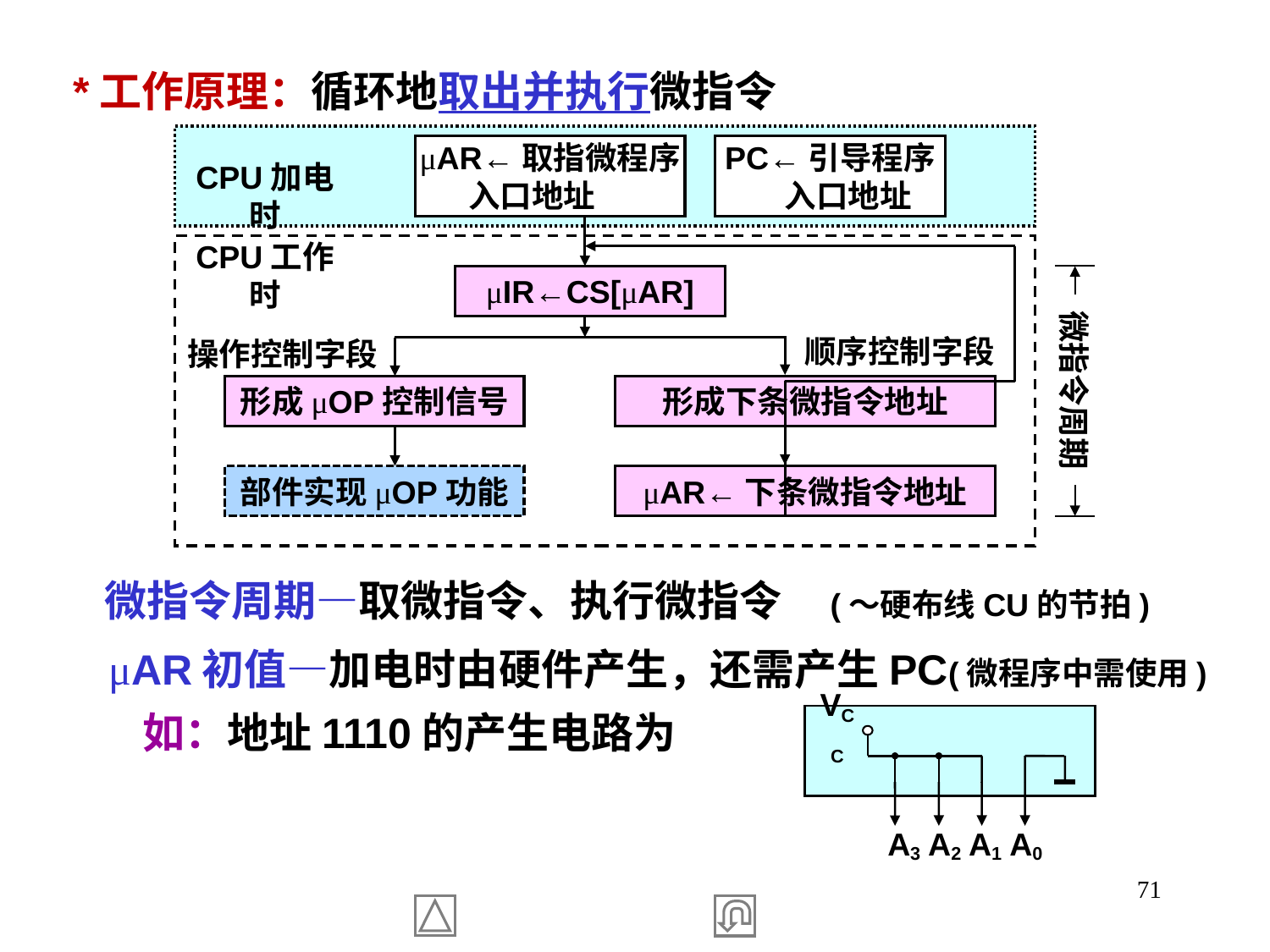

*工作原理：循环地取出并执行微指令

μAR←取指微程序
      入口地址
PC←引导程序
    入口地址
CPU加电时

CPU工作时
μIR←CS[μAR]
微指令周期
顺序控制字段
操作控制字段
形成μOP控制信号
形成下条微指令地址
部件实现μOP功能
μAR←下条微指令地址
      微指令周期—取微指令、执行微指令    (～硬布线CU的节拍)
      μAR初值—加电时由硬件产生，还需产生PC(微程序中需使用)
          如：地址1110的产生电路为

VCC

A3 A2 A1 A0
71